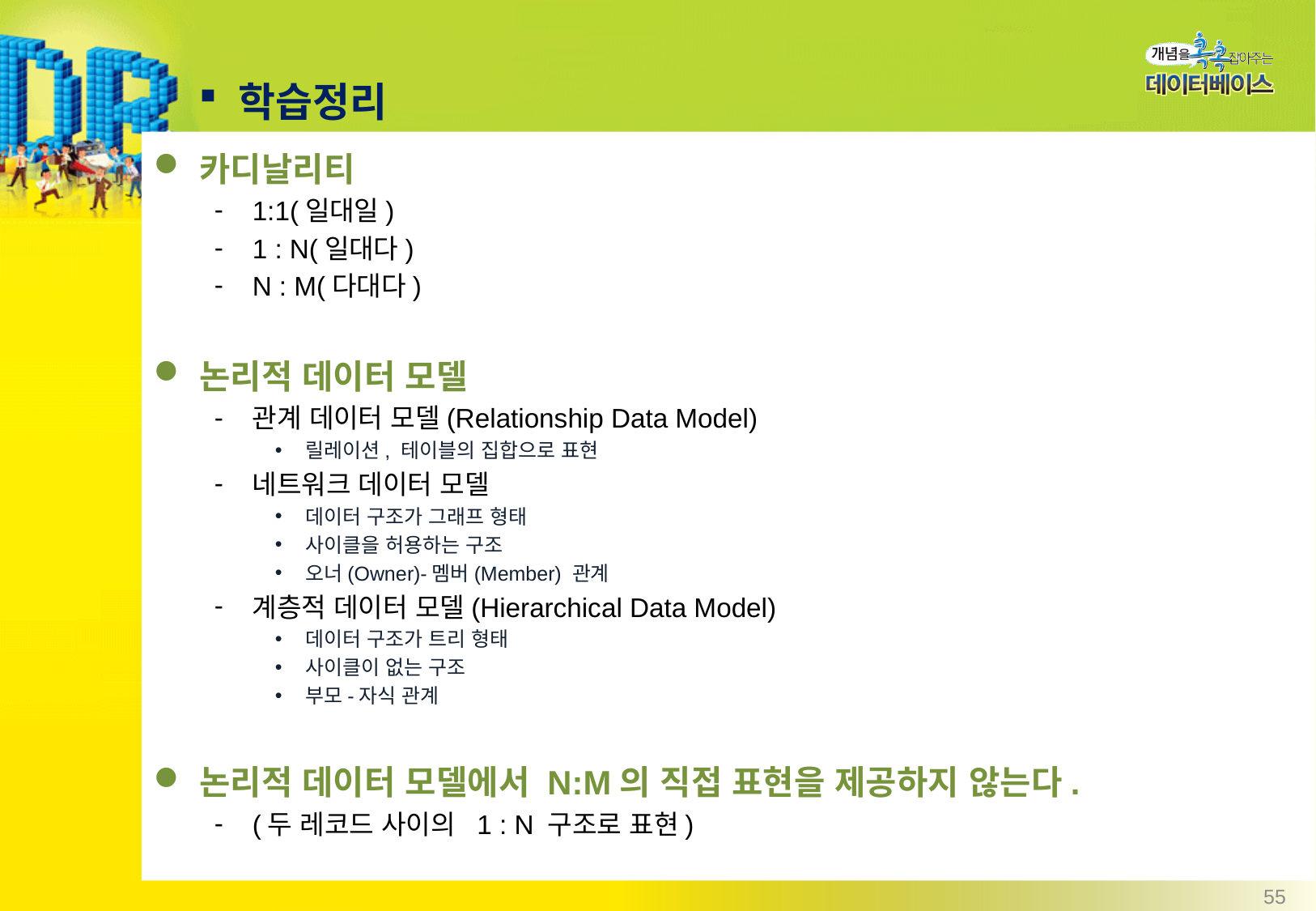

학습정리
카디날리티
1:1(일대일)
1 : N(일대다)
N : M(다대다)

논리적 데이터 모델
관계 데이터 모델(Relationship Data Model)
릴레이션, 테이블의 집합으로 표현
네트워크 데이터 모델
데이터 구조가 그래프 형태
사이클을 허용하는 구조
오너(Owner)-멤버(Member) 관계
계층적 데이터 모델(Hierarchical Data Model)
데이터 구조가 트리 형태
사이클이 없는 구조
부모-자식 관계

논리적 데이터 모델에서 N:M의 직접 표현을 제공하지 않는다.
(두 레코드 사이의  1 : N 구조로 표현)
55